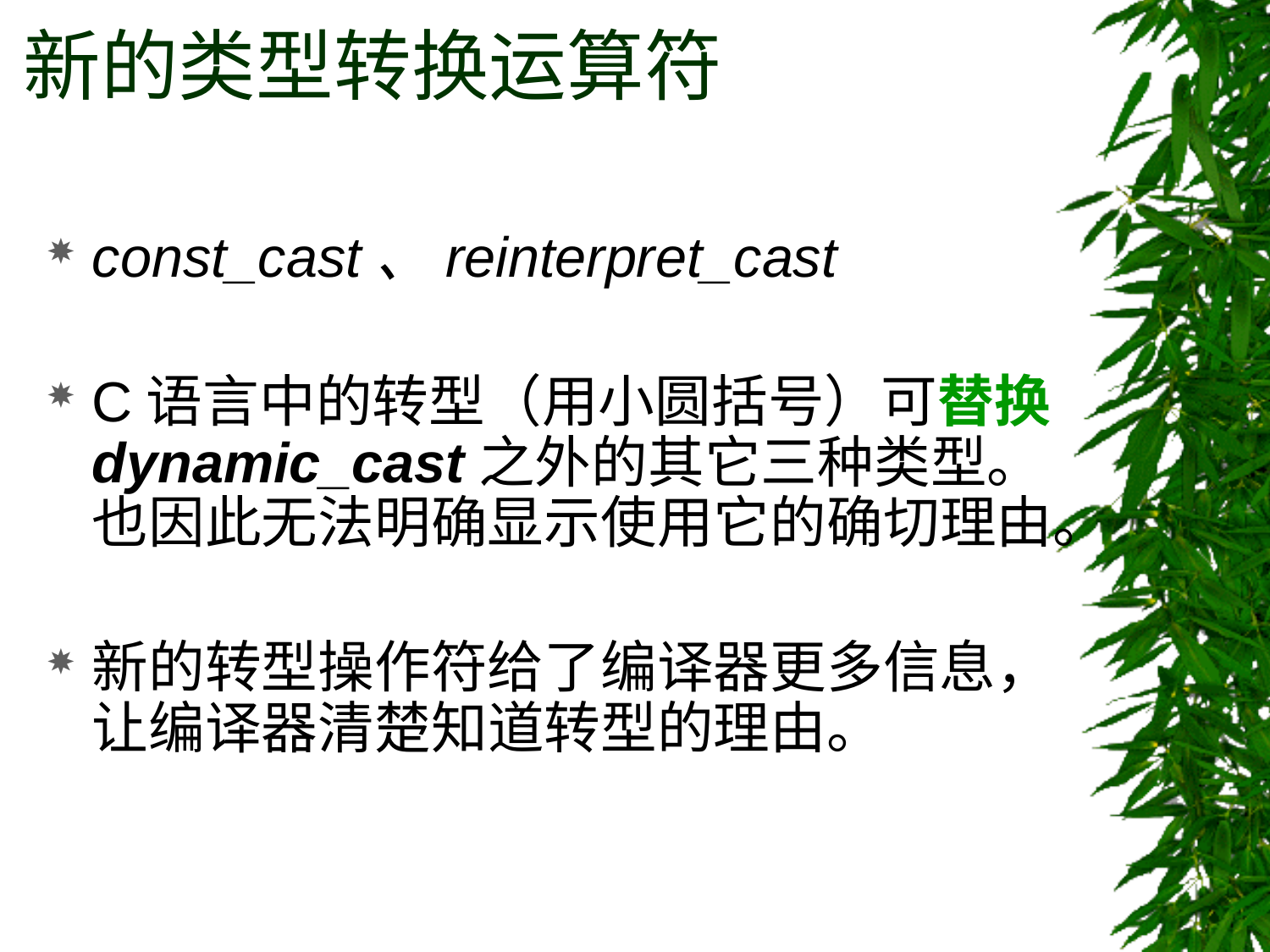

# 新的类型转换运算符
const_cast、reinterpret_cast

C语言中的转型（用小圆括号）可替换dynamic_cast之外的其它三种类型。也因此无法明确显示使用它的确切理由。

新的转型操作符给了编译器更多信息，让编译器清楚知道转型的理由。